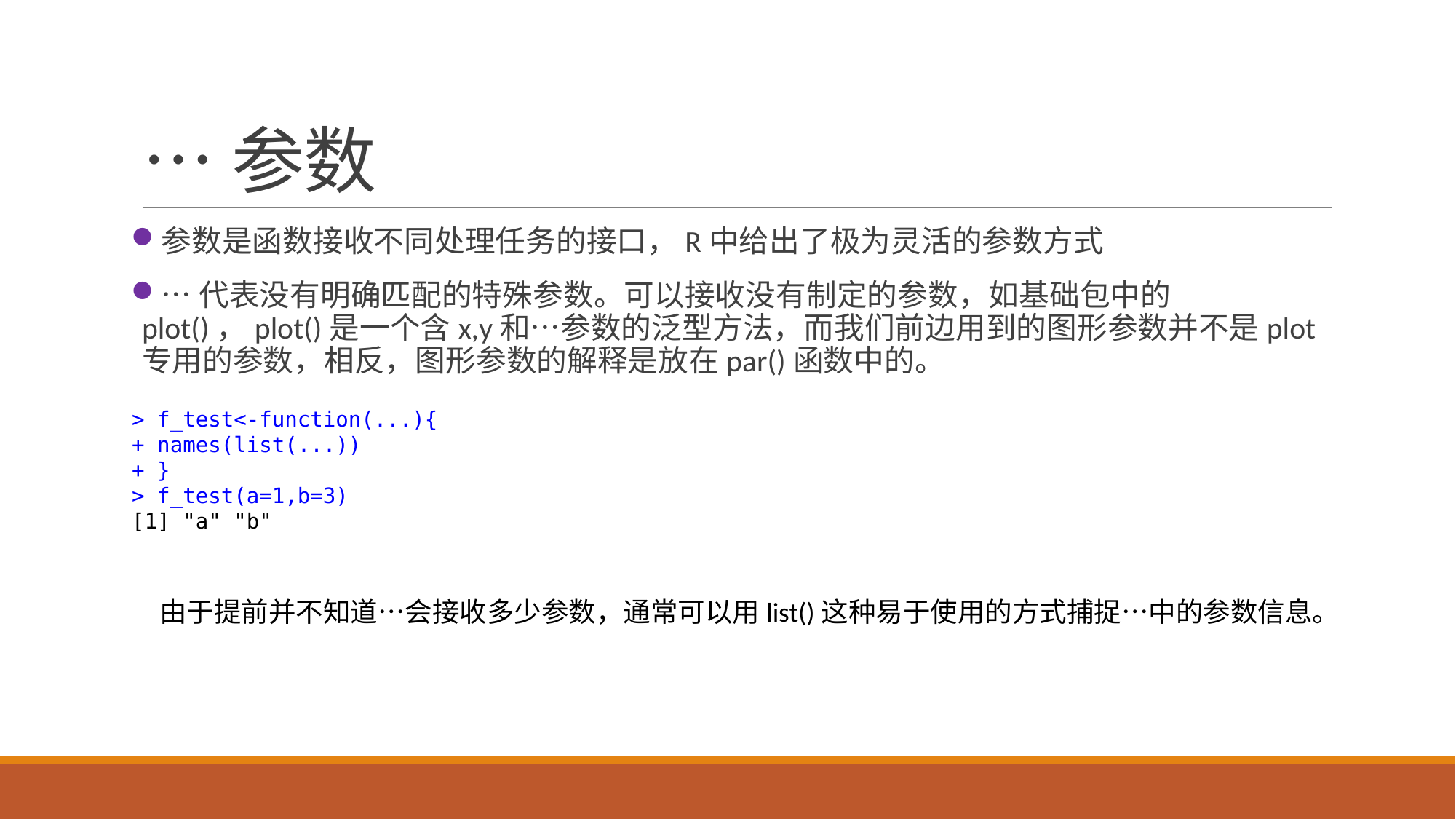

# …参数
参数是函数接收不同处理任务的接口，R中给出了极为灵活的参数方式
…代表没有明确匹配的特殊参数。可以接收没有制定的参数，如基础包中的plot()，plot()是一个含x,y和…参数的泛型方法，而我们前边用到的图形参数并不是plot专用的参数，相反，图形参数的解释是放在par()函数中的。

> f_test<-function(...){
+ names(list(...))
+ }
> f_test(a=1,b=3)
[1] "a" "b"
由于提前并不知道…会接收多少参数，通常可以用list()这种易于使用的方式捕捉…中的参数信息。